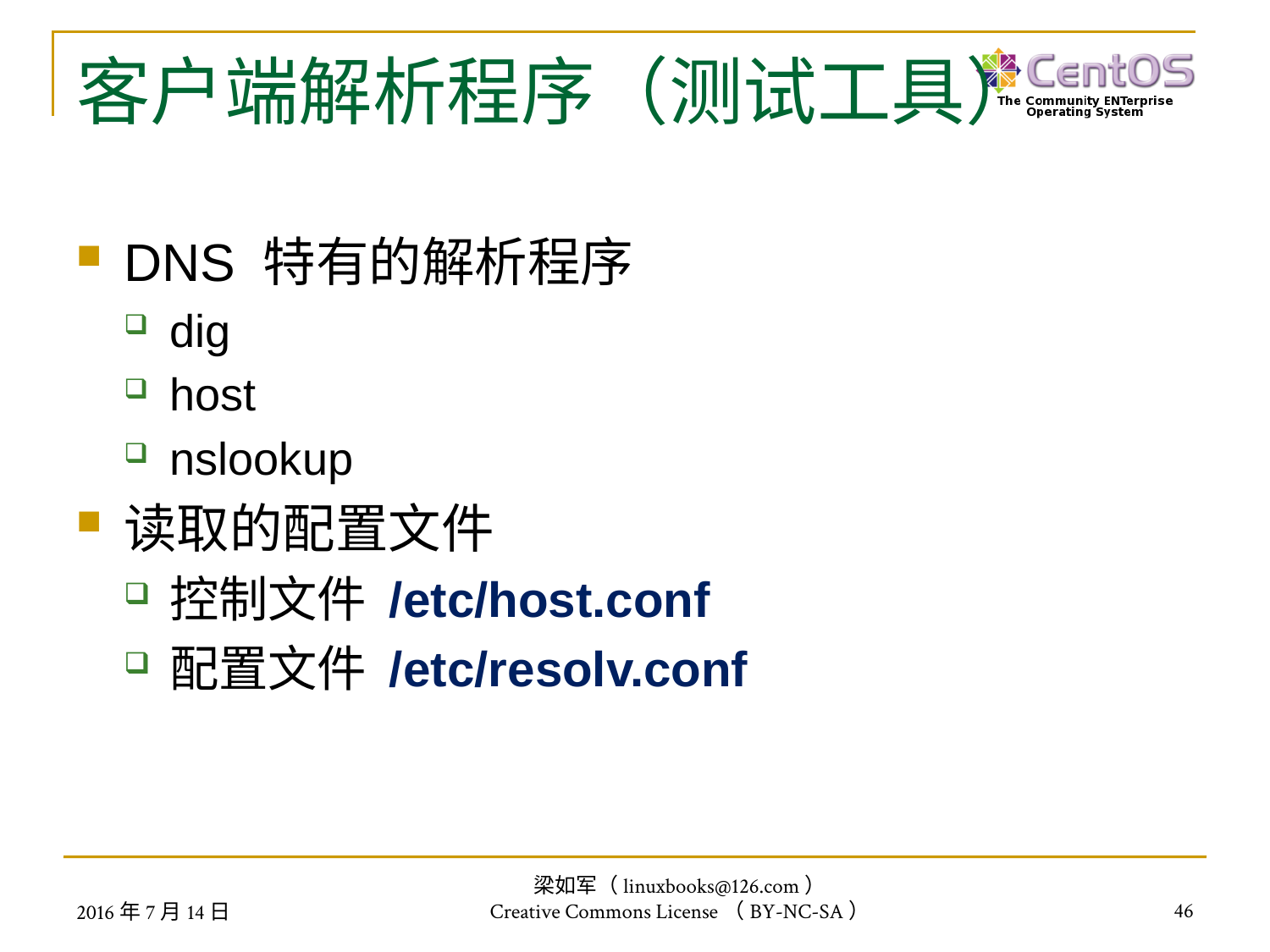

# 客户端解析程序（测试工具）
DNS 特有的解析程序
dig
host
nslookup
读取的配置文件
控制文件 /etc/host.conf
配置文件 /etc/resolv.conf

梁如军（linuxbooks@126.com）
Creative Commons License（BY-NC-SA）
2016年7月14日
46